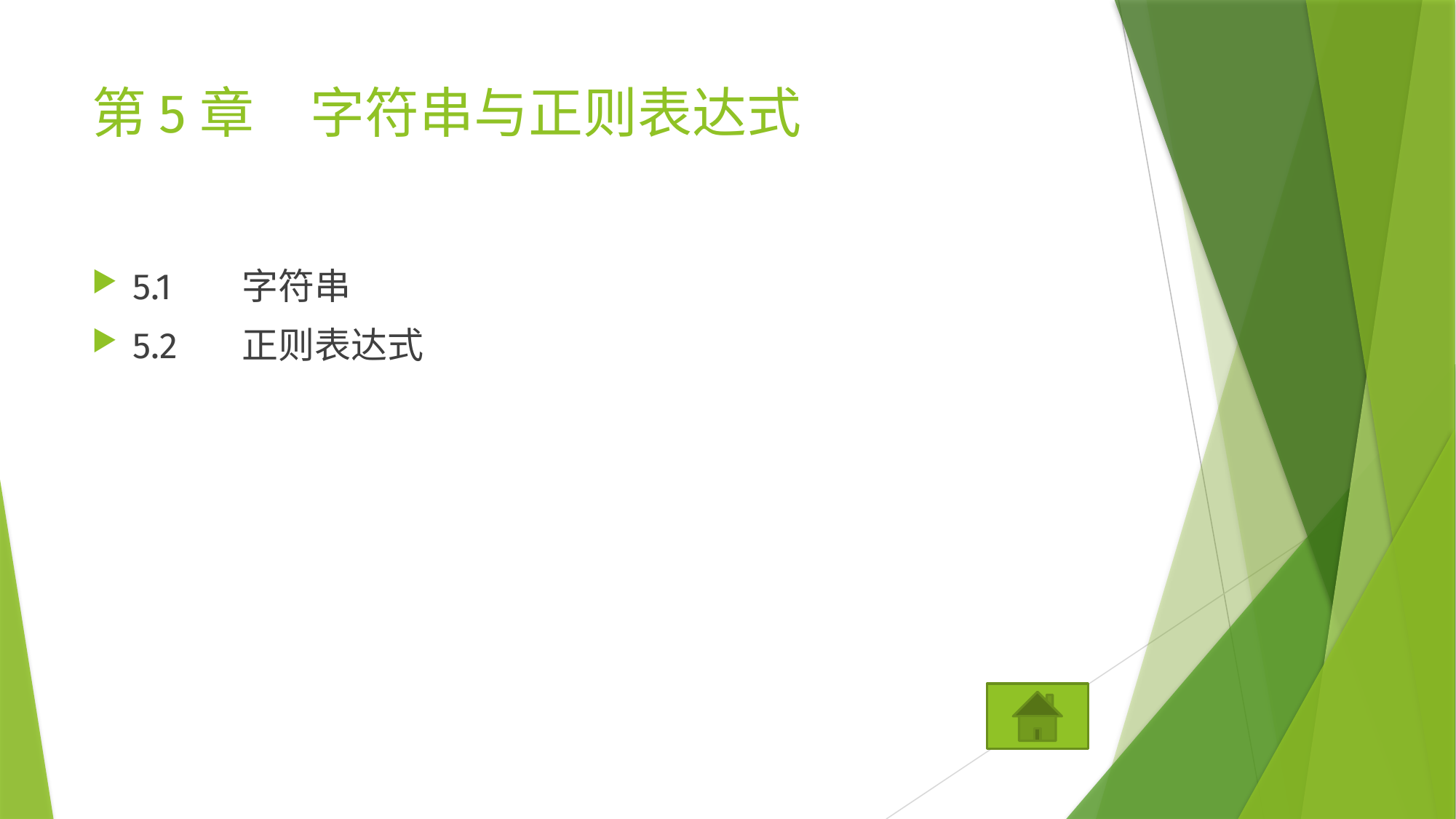

# 第5章	字符串与正则表达式
5.1	字符串
5.2	正则表达式